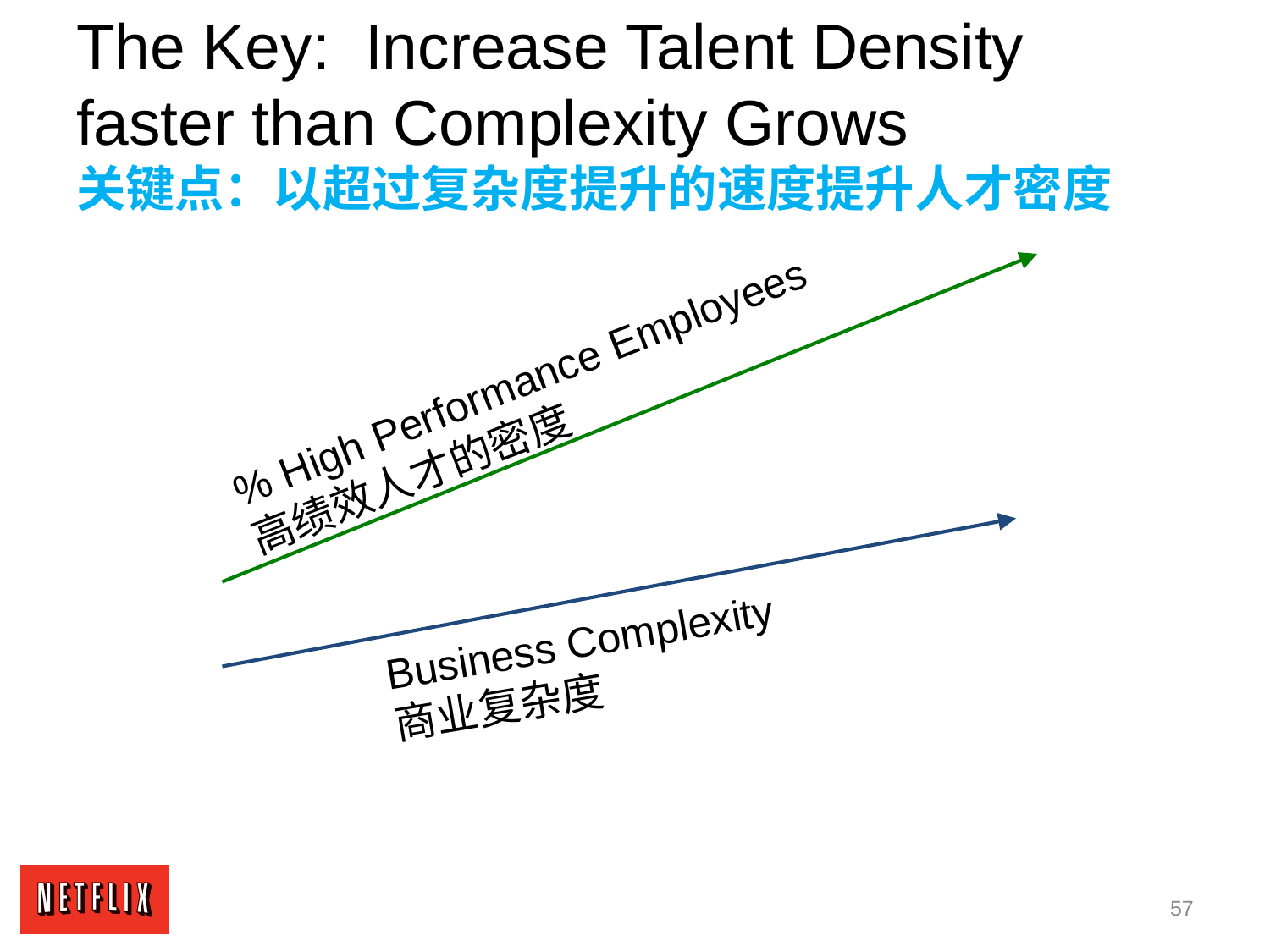

The Key:  Increase Talent Density faster than Complexity Grows
关键点：以超过复杂度提升的速度提升人才密度

% High Performance Employees
高绩效人才的密度

Business Complexity
商业复杂度
57